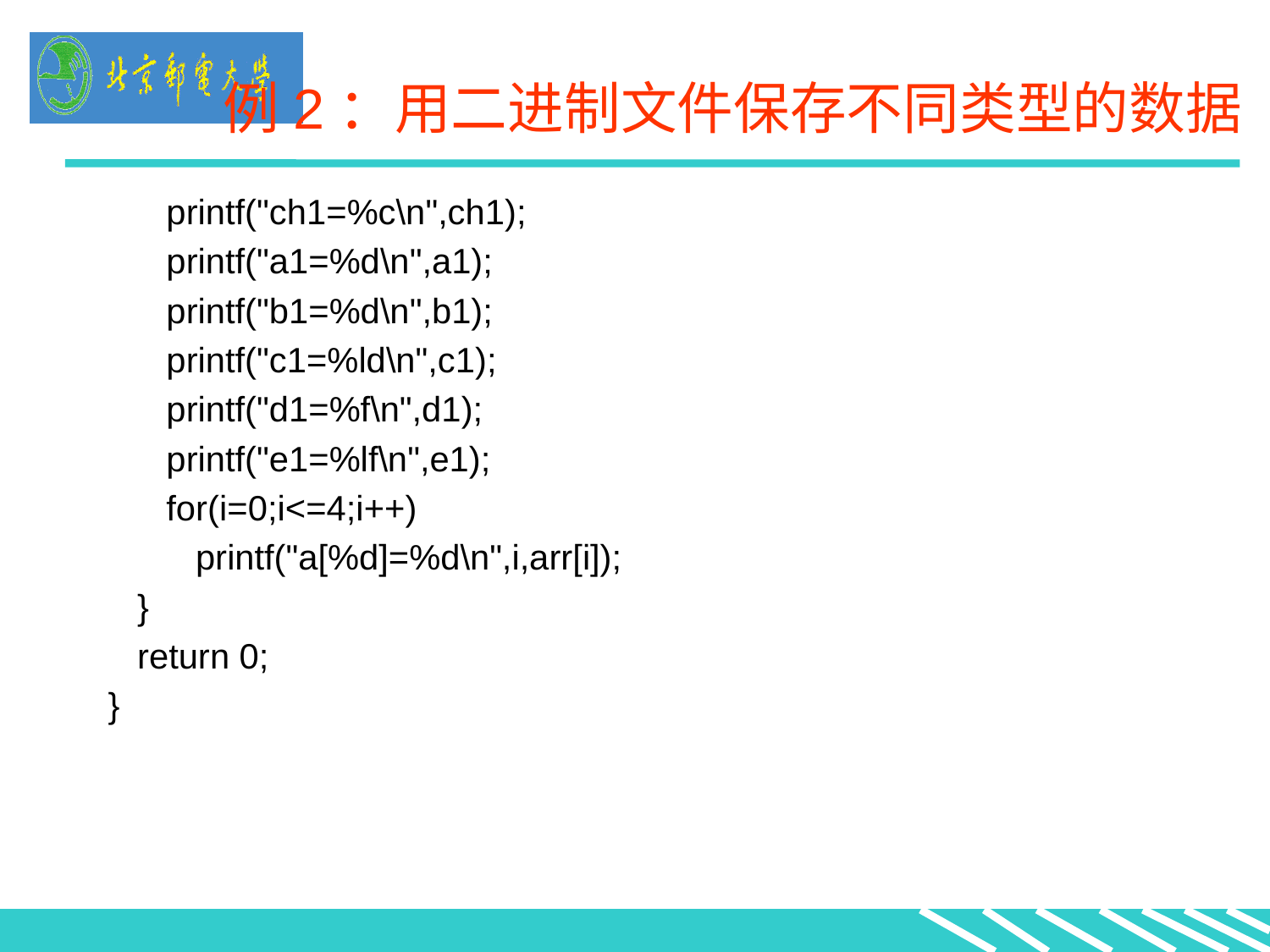

# 例2：用二进制文件保存不同类型的数据
      printf("ch1=%c\n",ch1);
      printf("a1=%d\n",a1);
      printf("b1=%d\n",b1);
      printf("c1=%ld\n",c1);
      printf("d1=%f\n",d1);
      printf("e1=%lf\n",e1);
      for(i=0;i<=4;i++)
         printf("a[%d]=%d\n",i,arr[i]);
   }
   return 0;
}